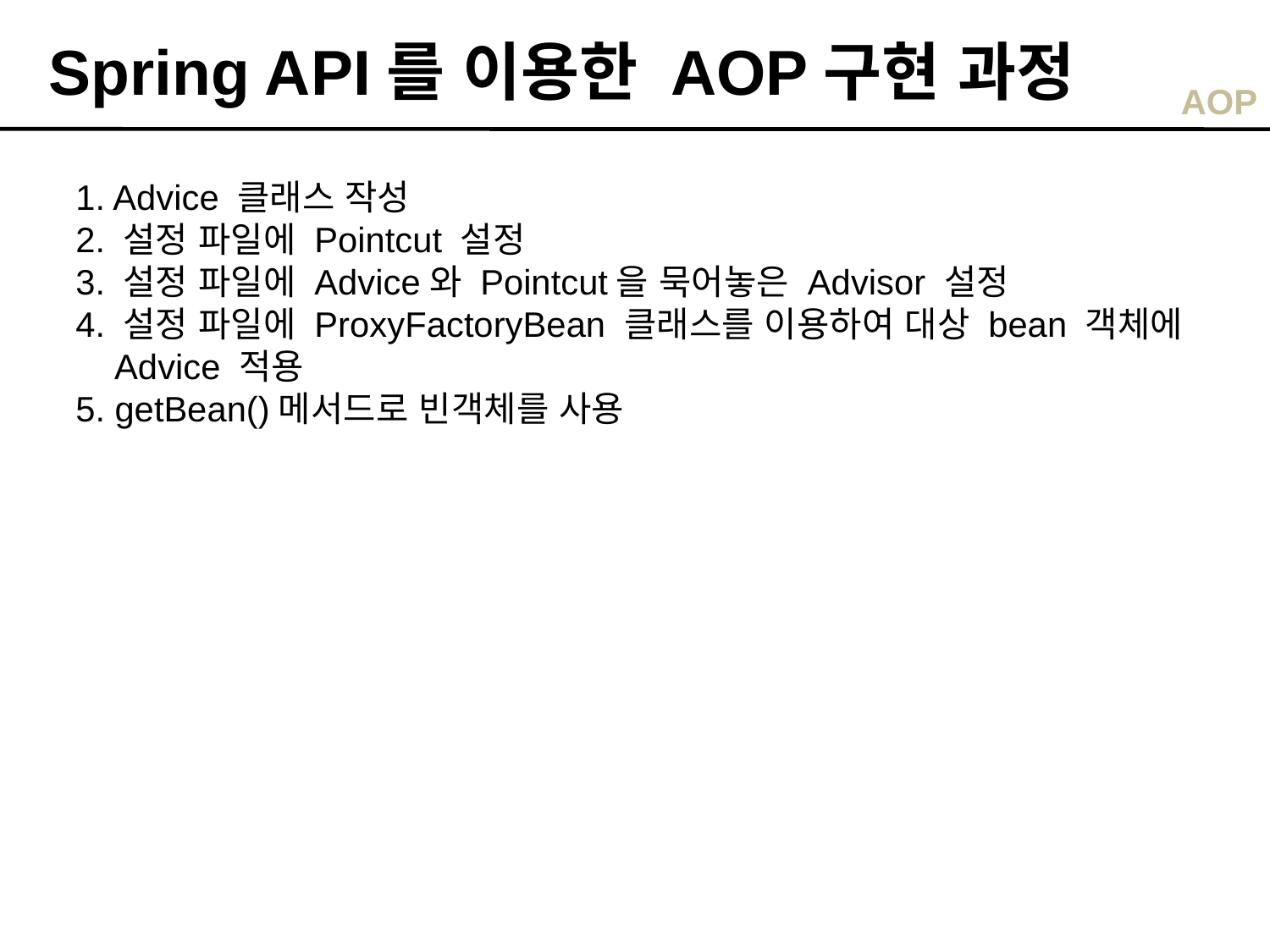

Spring API를 이용한 AOP구현 과정
AOP
1. Advice 클래스 작성
2. 설정 파일에 Pointcut 설정
3. 설정 파일에 Advice와 Pointcut을 묵어놓은 Advisor 설정
4. 설정 파일에 ProxyFactoryBean 클래스를 이용하여 대상 bean 객체에
    Advice 적용
5. getBean()메서드로 빈객체를 사용